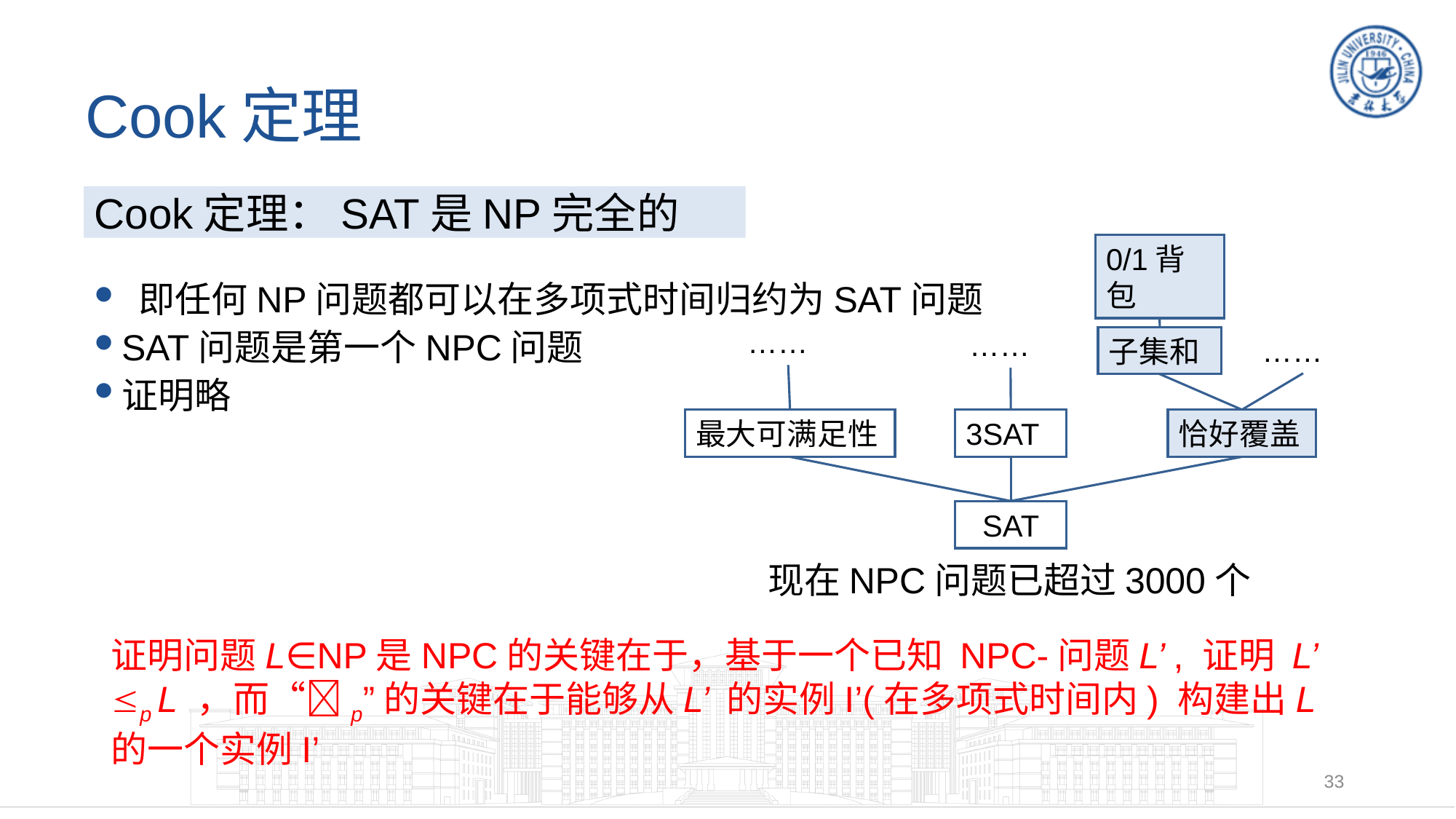

# Cook定理
Cook定理：SAT是NP完全的
0/1背包
……
……
……
子集和
最大可满足性
恰好覆盖
3SAT
SAT
 即任何NP问题都可以在多项式时间归约为SAT问题
SAT问题是第一个NPC问题
证明略
现在NPC问题已超过3000个
证明问题L∈NP是NPC的关键在于，基于一个已知 NPC-问题L’ , 证明 L’ ≤p L ，而“≤p”的关键在于能够从L’ 的实例I’(在多项式时间内) 构建出L的一个实例I’
33